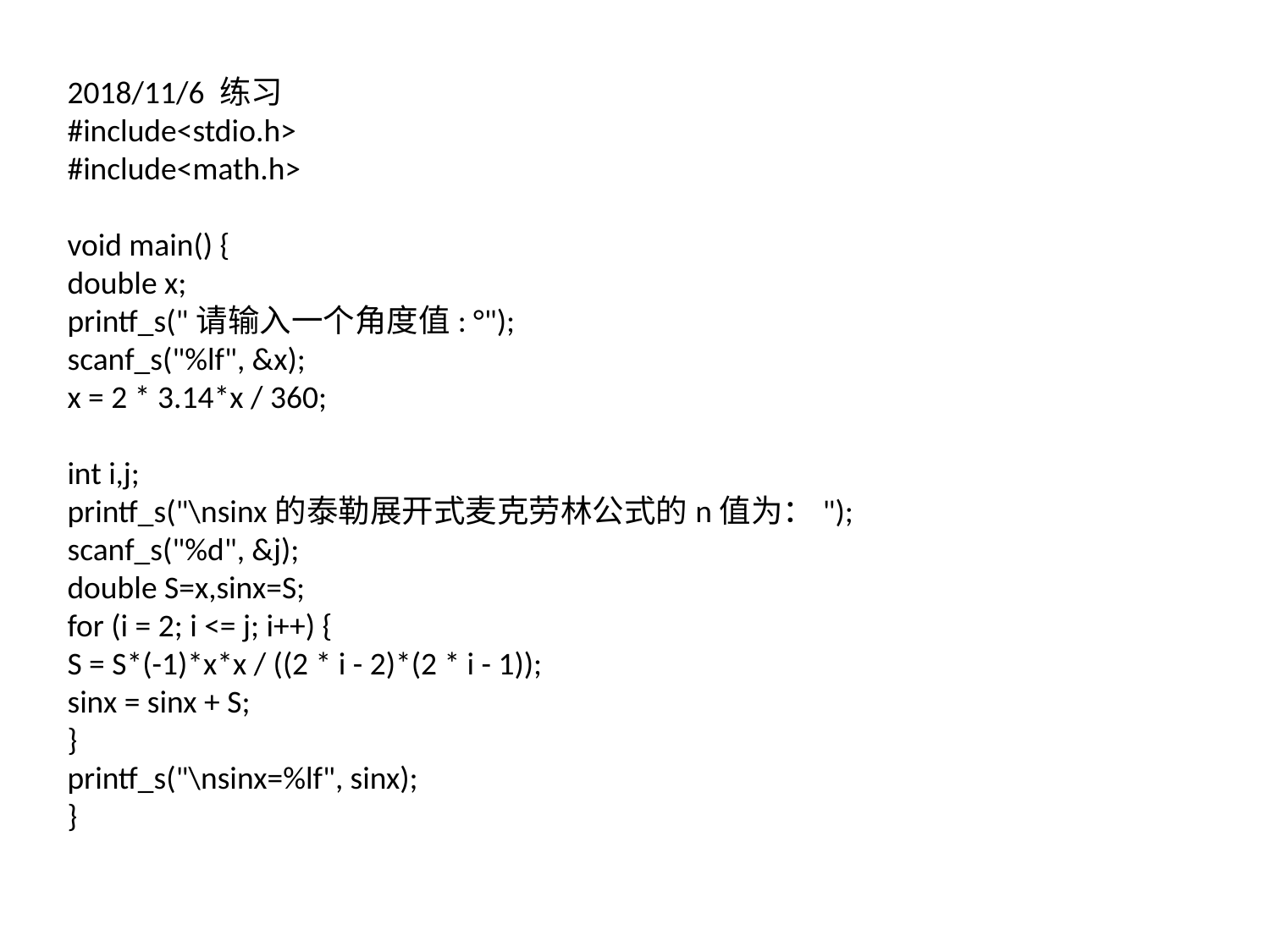

2018/11/6 练习
#include<stdio.h>
#include<math.h>

void main() {
double x;
printf_s("请输入一个角度值: °");
scanf_s("%lf", &x);
x = 2 * 3.14*x / 360;

int i,j;
printf_s("\nsinx的泰勒展开式麦克劳林公式的n值为：");
scanf_s("%d", &j);
double S=x,sinx=S;
for (i = 2; i <= j; i++) {
S = S*(-1)*x*x / ((2 * i - 2)*(2 * i - 1));
sinx = sinx + S;
}
printf_s("\nsinx=%lf", sinx);
}